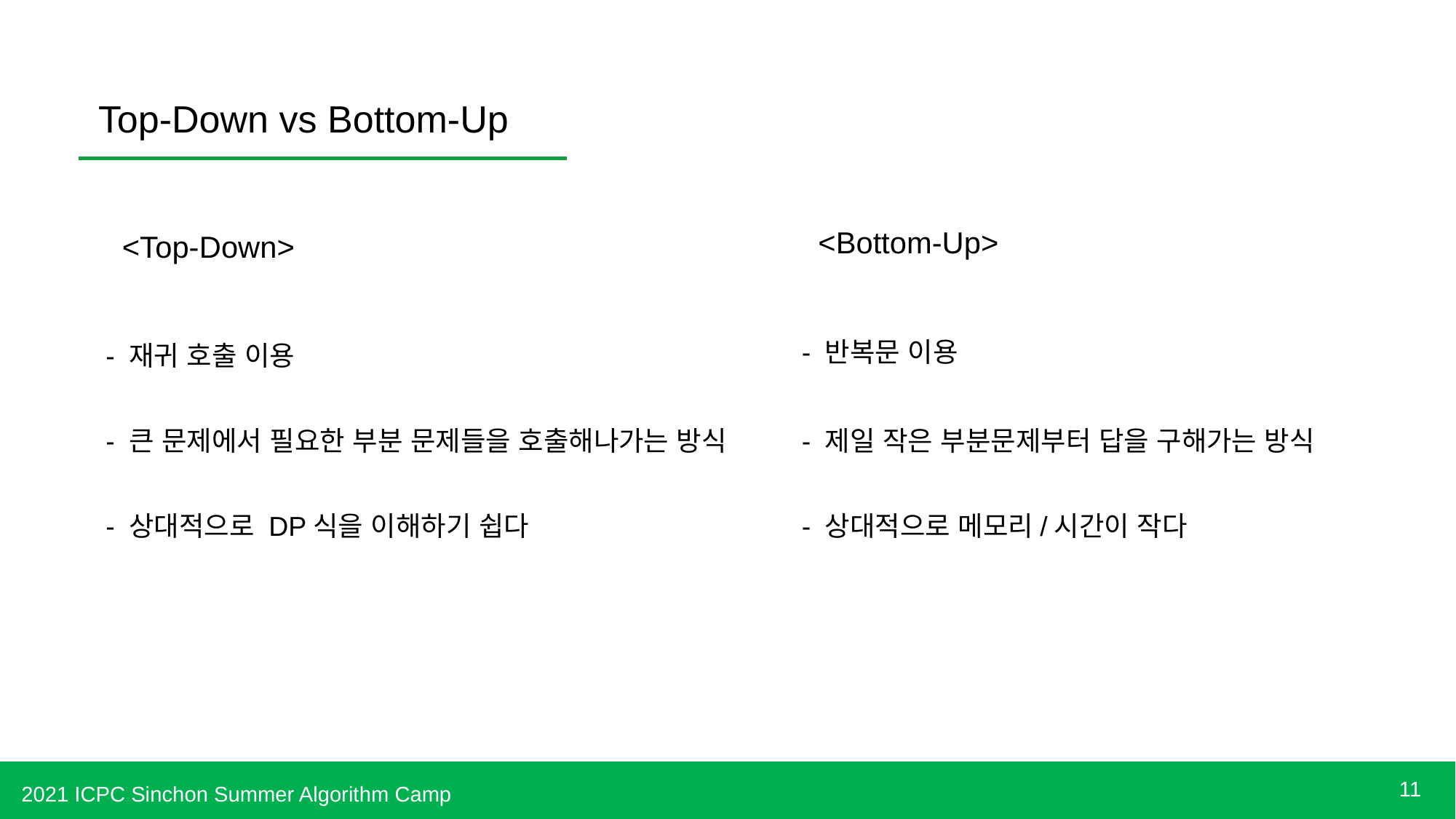

Top-Down vs Bottom-Up
<Bottom-Up>
<Top-Down>
- 반복문 이용
- 재귀 호출 이용
- 큰 문제에서 필요한 부분 문제들을 호출해나가는 방식
- 제일 작은 부분문제부터 답을 구해가는 방식
- 상대적으로 DP식을 이해하기 쉽다
- 상대적으로 메모리/시간이 작다

11
2021 ICPC Sinchon Summer Algorithm Camp